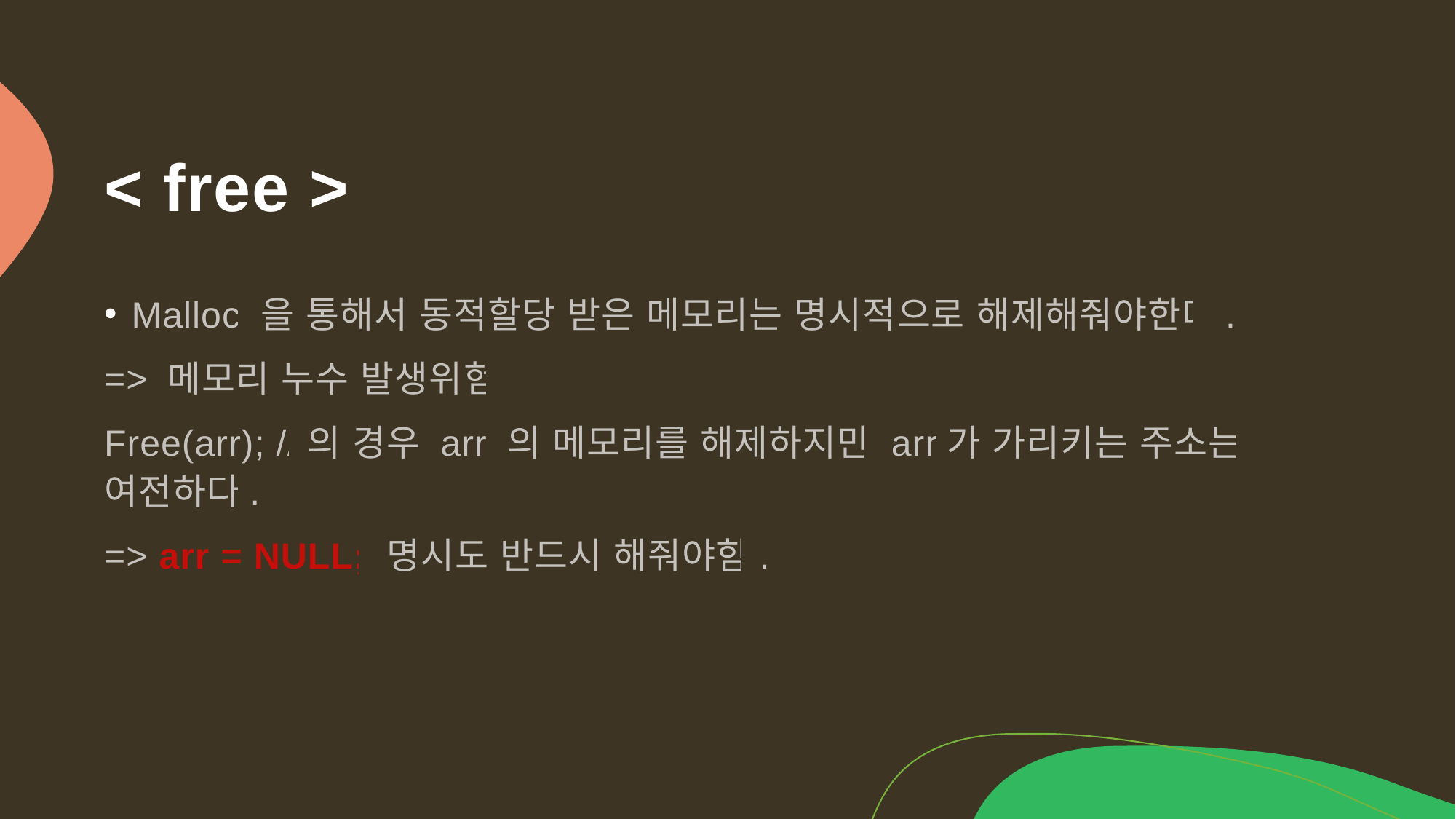

# < free >
Malloc 을 통해서 동적할당 받은 메모리는 명시적으로 해제해줘야한다.
=> 메모리 누수 발생위험
Free(arr); //의 경우 arr 의 메모리를 해제하지만 arr가 가리키는 주소는 여전하다.
=> arr = NULL; 명시도 반드시 해줘야함.